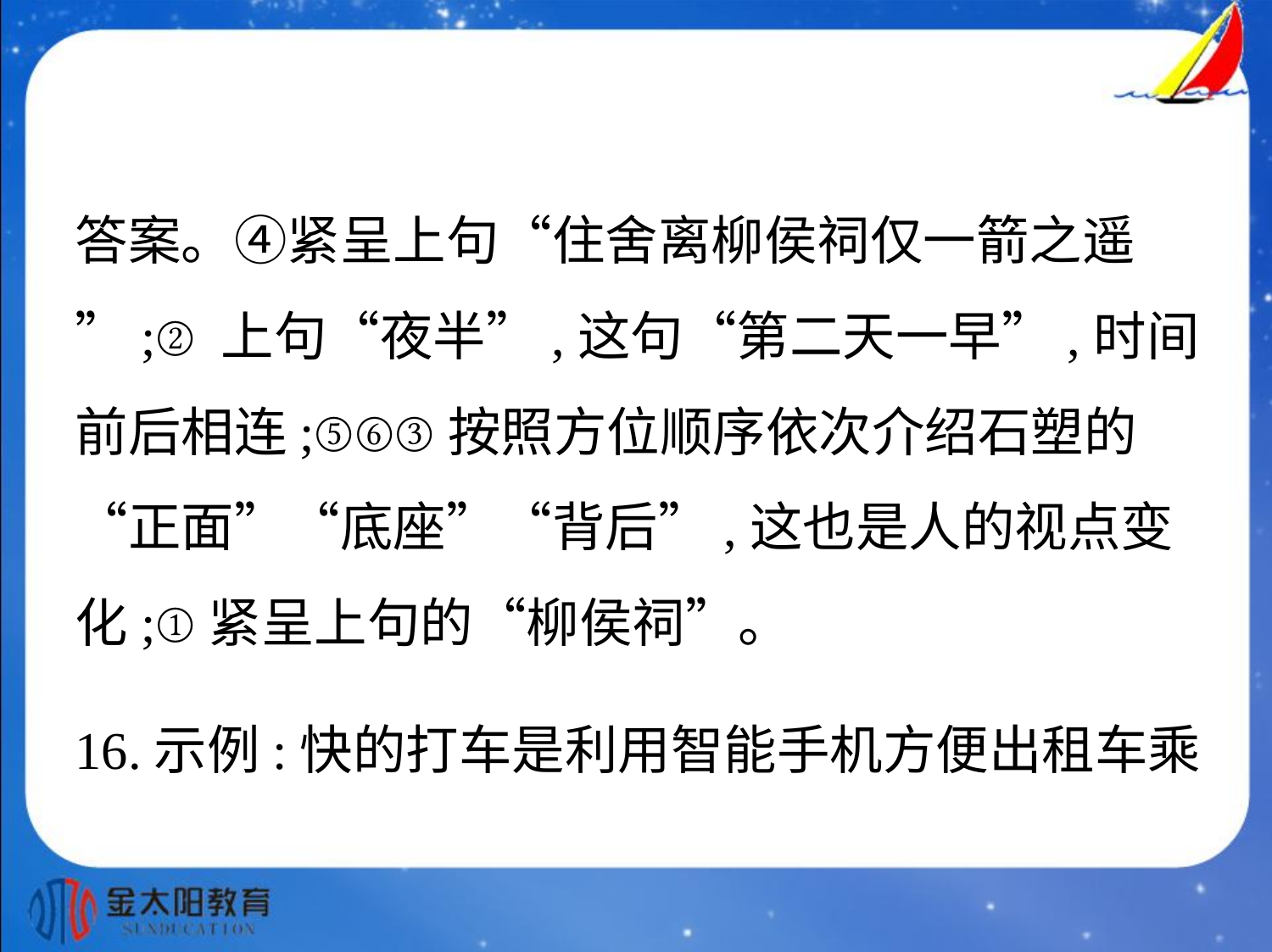

答案。④紧呈上句“住舍离柳侯祠仅一箭之遥
”;②上句“夜半”,这句“第二天一早”,时间
前后相连;⑤⑥③按照方位顺序依次介绍石塑的
“正面”“底座”“背后”,这也是人的视点变
化;①紧呈上句的“柳侯祠”。
16.示例:快的打车是利用智能手机方便出租车乘